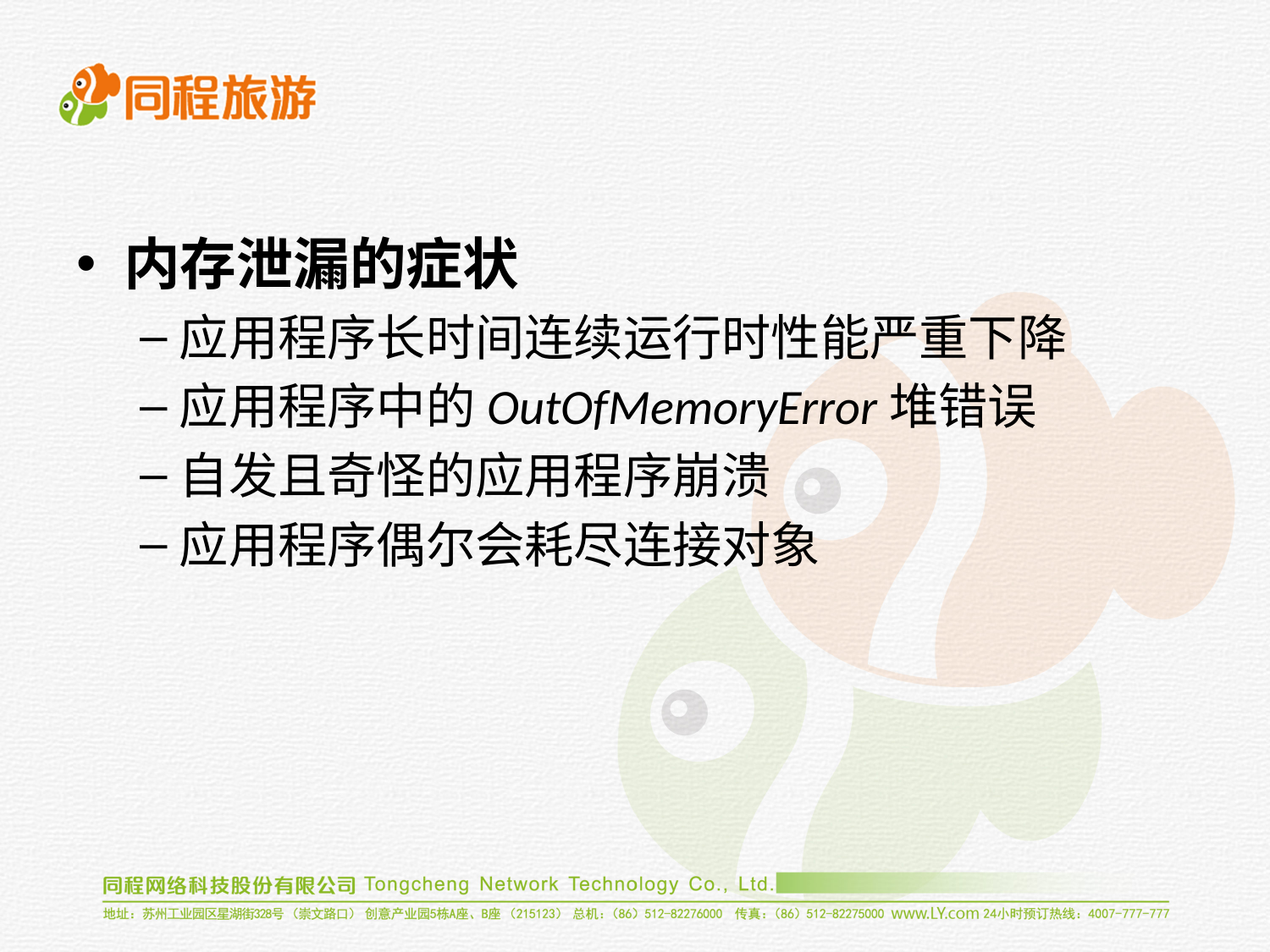

#
内存泄漏的症状
应用程序长时间连续运行时性能严重下降
应用程序中的OutOfMemoryError堆错误
自发且奇怪的应用程序崩溃
应用程序偶尔会耗尽连接对象